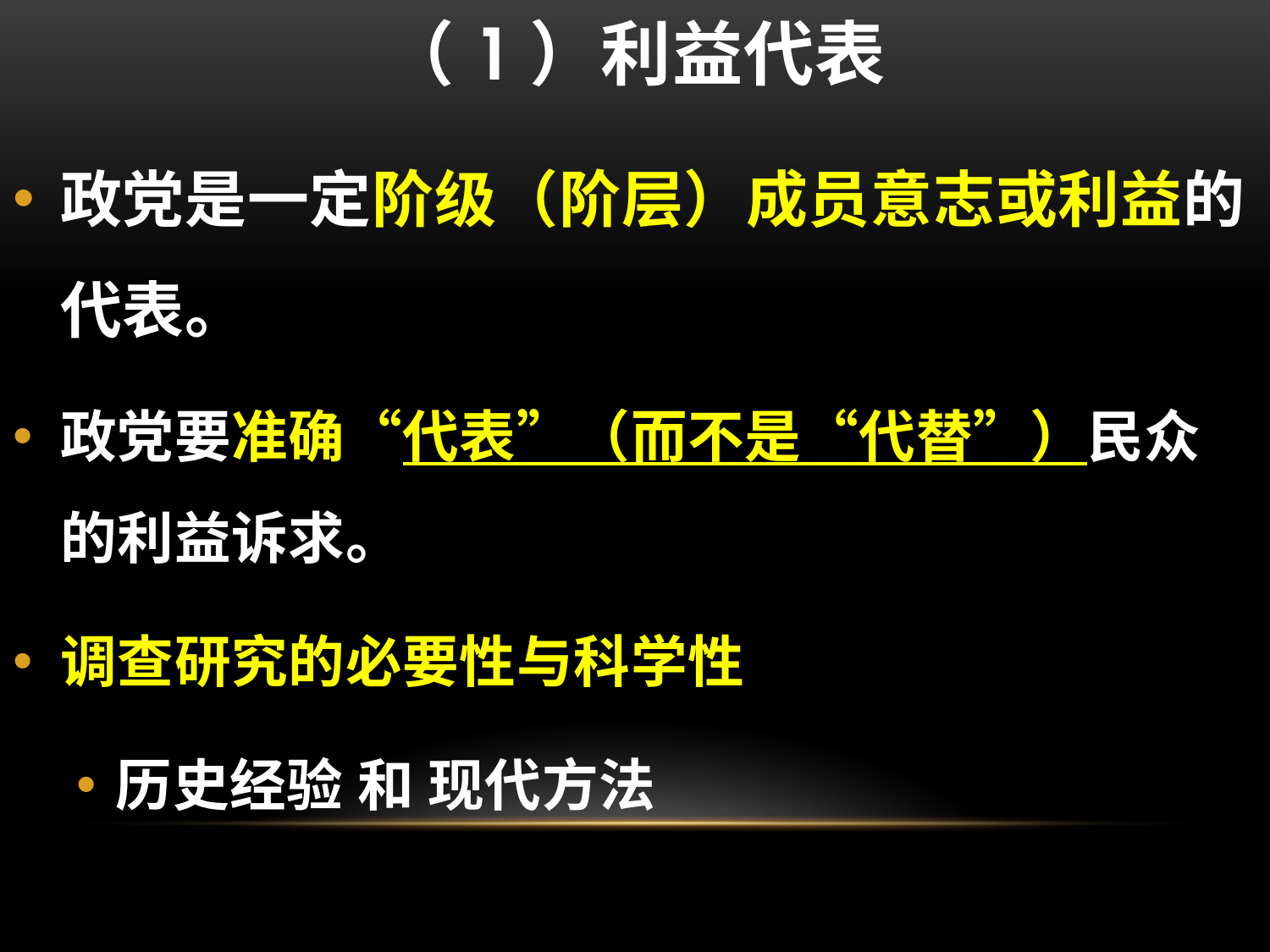

# （1）利益代表
政党是一定阶级（阶层）成员意志或利益的代表。
政党要准确“代表”（而不是“代替”）民众的利益诉求。
调查研究的必要性与科学性
历史经验 和 现代方法